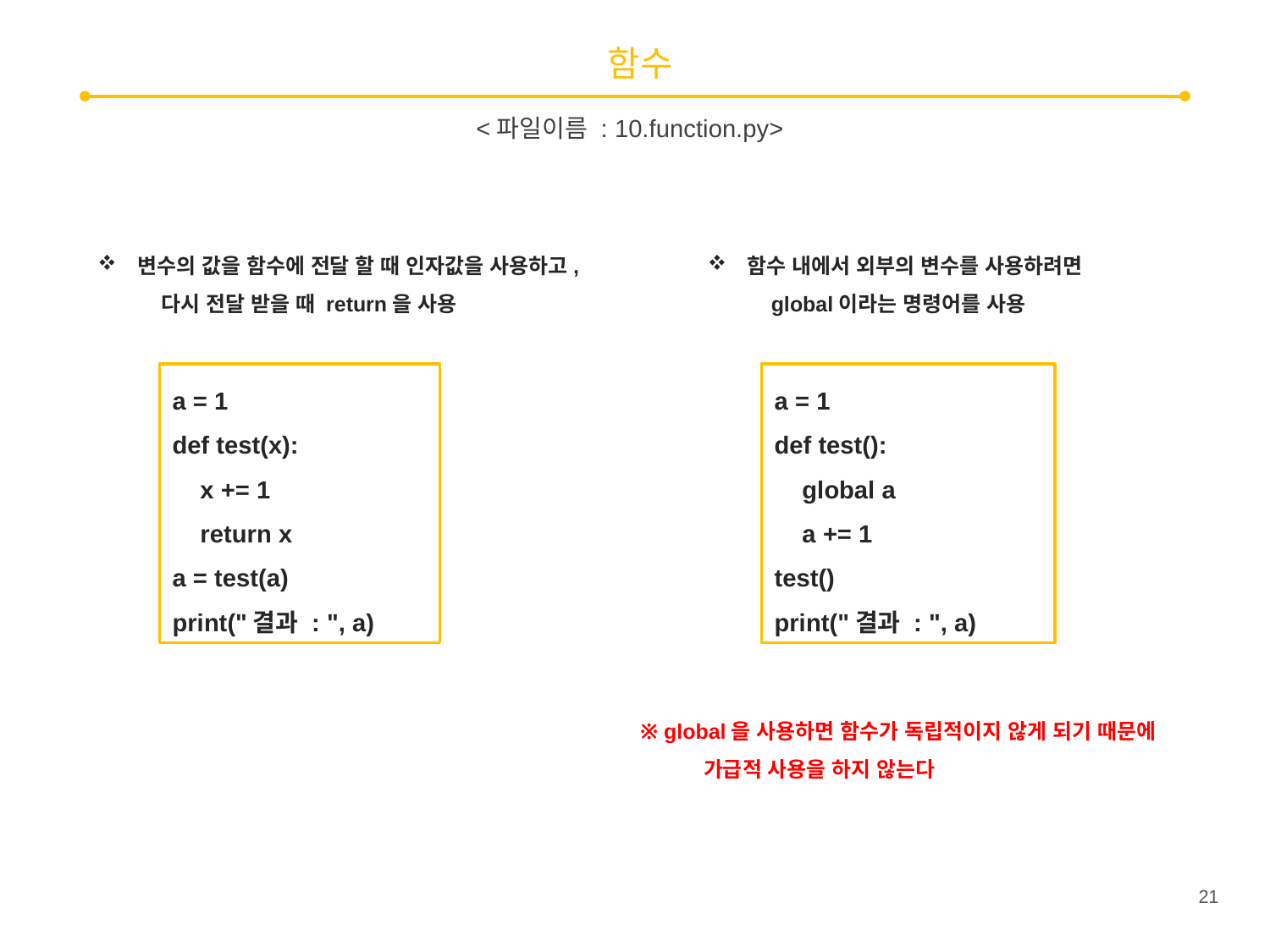

# 함수
<파일이름 : 10.function.py>
변수의 값을 함수에 전달 할 때 인자값을 사용하고,
다시 전달 받을 때 return을 사용
함수 내에서 외부의 변수를 사용하려면
global이라는 명령어를 사용
a = 1
def test(x):
    x += 1
    return x
a = test(a)
print("결과 : ", a)
a = 1
def test():
    global a
    a += 1
test()
print("결과 : ", a)
※ global을 사용하면 함수가 독립적이지 않게 되기 때문에
가급적 사용을 하지 않는다